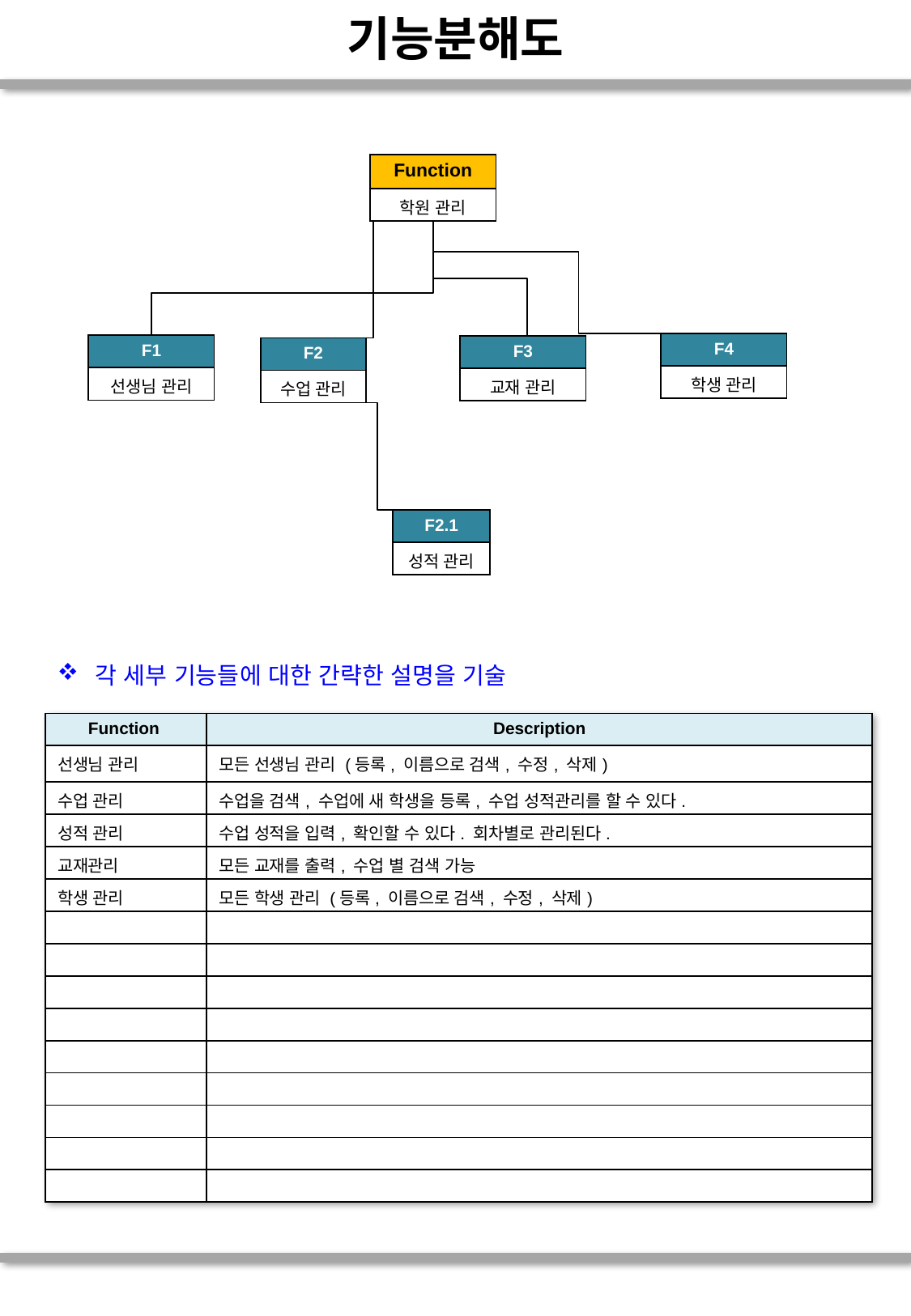

# 기능분해도
| Function |
| --- |
| 학원 관리 |
| F4 |
| --- |
| 학생 관리 |
| F1 |
| --- |
| 선생님 관리 |
| F3 |
| --- |
| 교재 관리 |
| F2 |
| --- |
| 수업 관리 |
| F2.1 |
| --- |
| 성적 관리 |
각 세부 기능들에 대한 간략한 설명을 기술
| Function | Description |
| --- | --- |
| 선생님 관리 | 모든 선생님 관리 (등록, 이름으로 검색, 수정, 삭제) |
| 수업 관리 | 수업을 검색, 수업에 새 학생을 등록, 수업 성적관리를 할 수 있다. |
| 성적 관리 | 수업 성적을 입력, 확인할 수 있다. 회차별로 관리된다. |
| 교재관리 | 모든 교재를 출력, 수업 별 검색 가능 |
| 학생 관리 | 모든 학생 관리 (등록, 이름으로 검색, 수정, 삭제) |
|  |  |
|  |  |
|  |  |
|  |  |
|  |  |
|  |  |
|  |  |
|  |  |
|  |  |